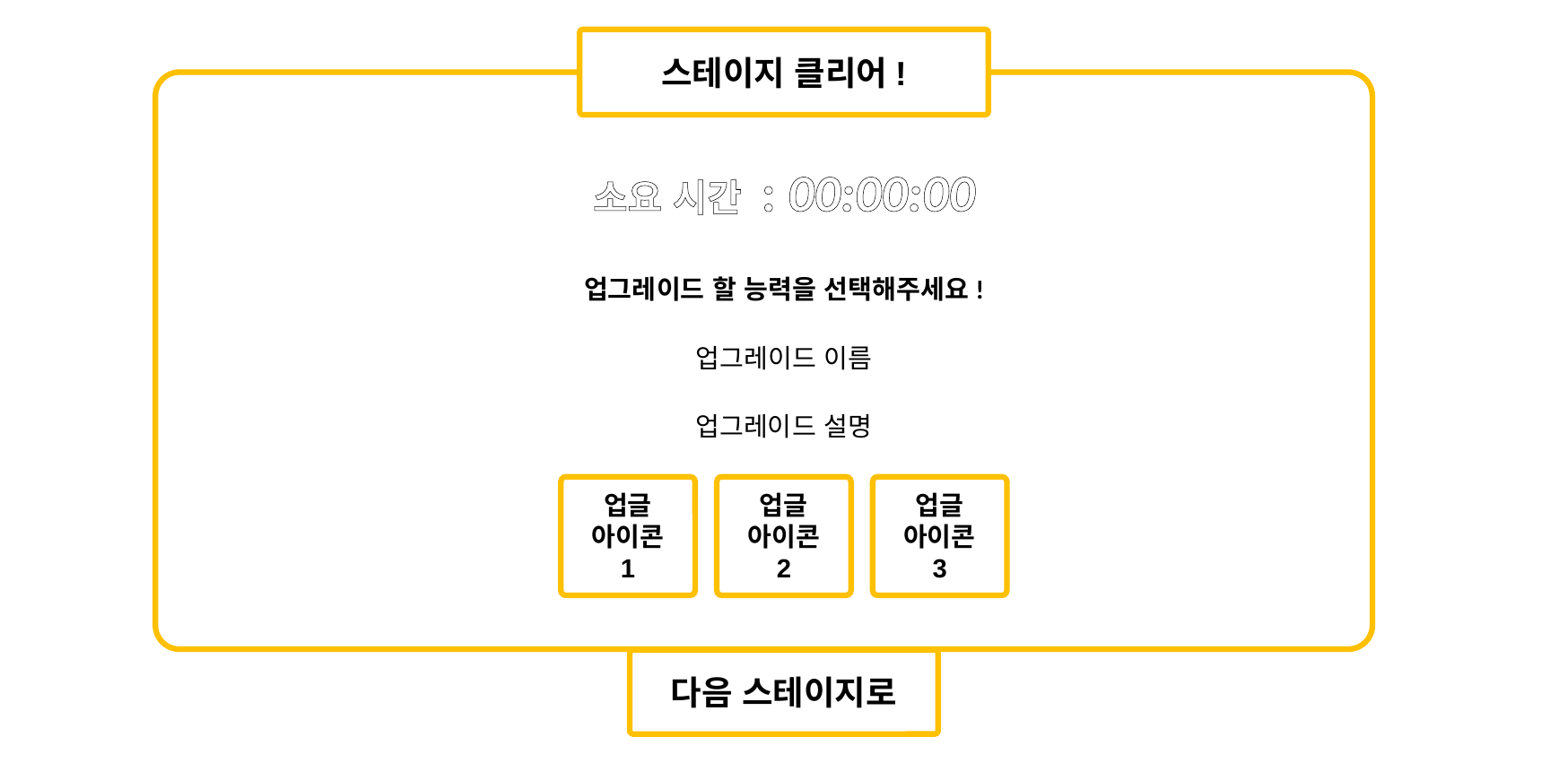

스테이지 클리어!

소요 시간 : 00:00:00
업그레이드 할 능력을 선택해주세요!
업그레이드 이름
업그레이드 설명
업글
아이콘
1
업글
아이콘
2
업글
아이콘
3
다음 스테이지로